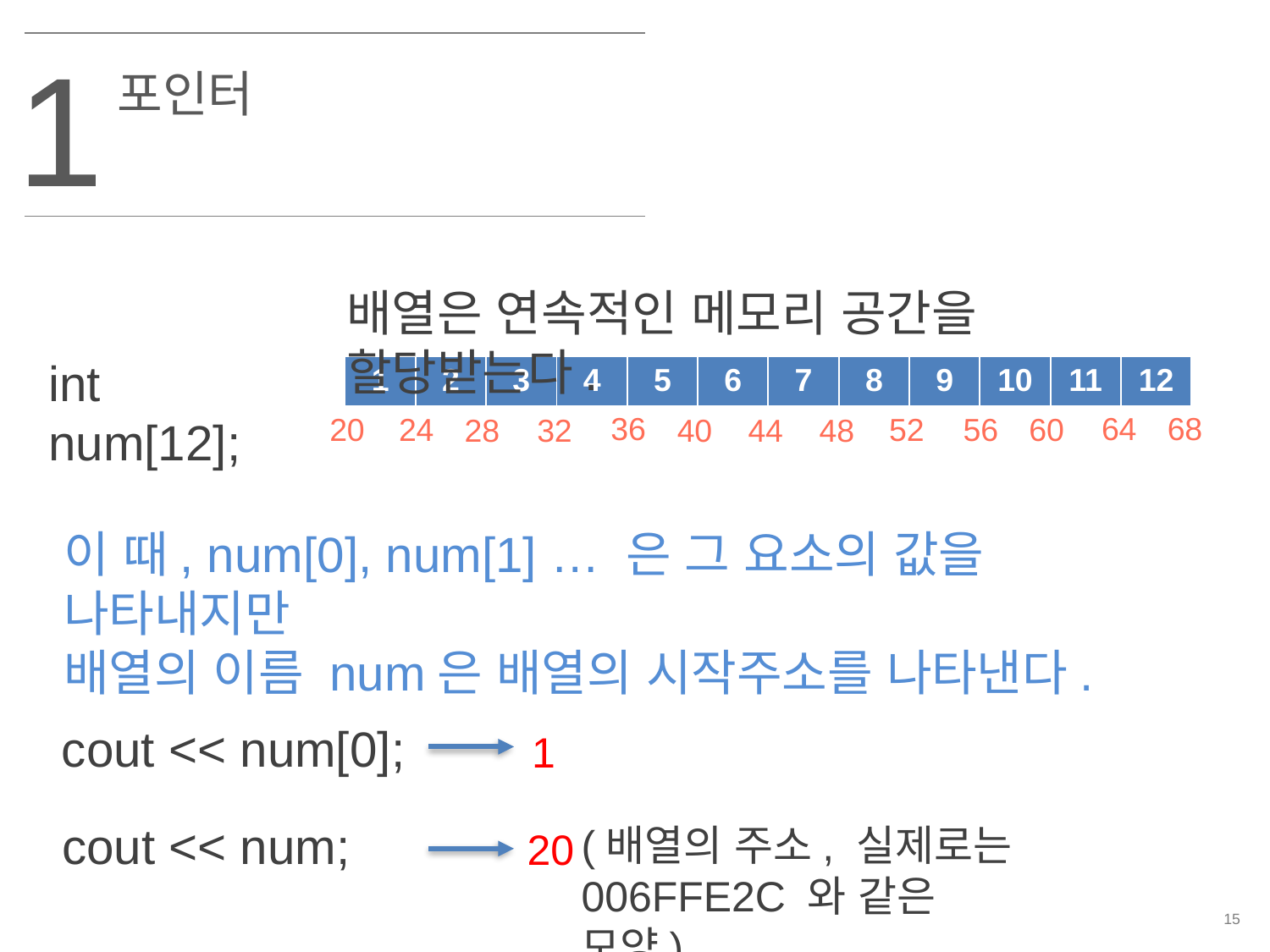

1
포인터
배열은 연속적인 메모리 공간을 할당받는다.
int num[12];
| 1 | 2 | 3 | 4 | 5 | 6 | 7 | 8 | 9 | 10 | 11 | 12 |
| --- | --- | --- | --- | --- | --- | --- | --- | --- | --- | --- | --- |
36
64
68
52
56
60
20
24
28
32
44
48
40
이 때, num[0], num[1] … 은 그 요소의 값을 나타내지만
배열의 이름 num은 배열의 시작주소를 나타낸다.
cout << num[0];
1
cout << num;
(배열의 주소, 실제로는 006FFE2C 와 같은 모양)
20